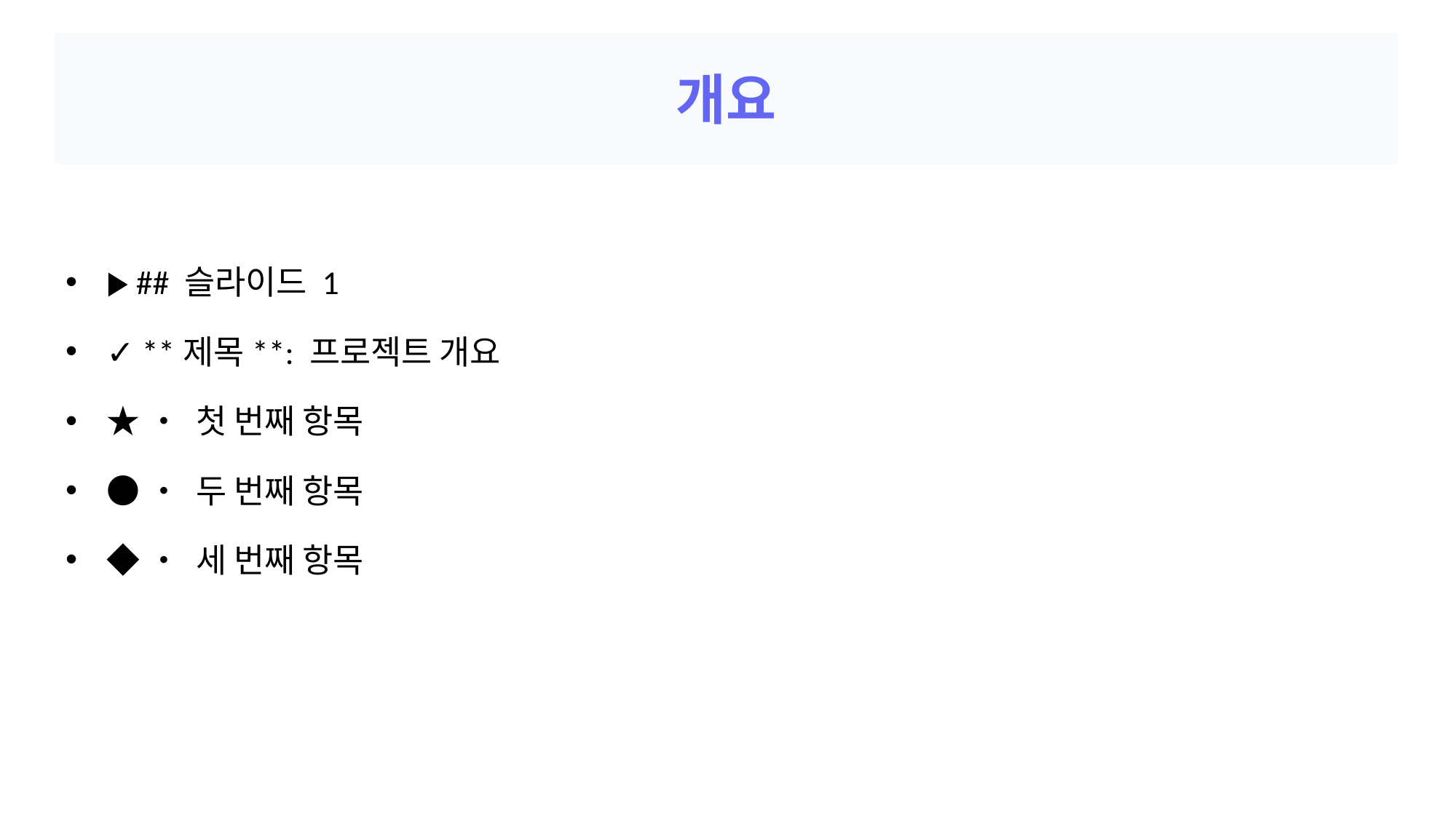

# 개요

▶ ## 슬라이드 1
✓ **제목**: 프로젝트 개요
★ • 첫 번째 항목
● • 두 번째 항목
◆ • 세 번째 항목